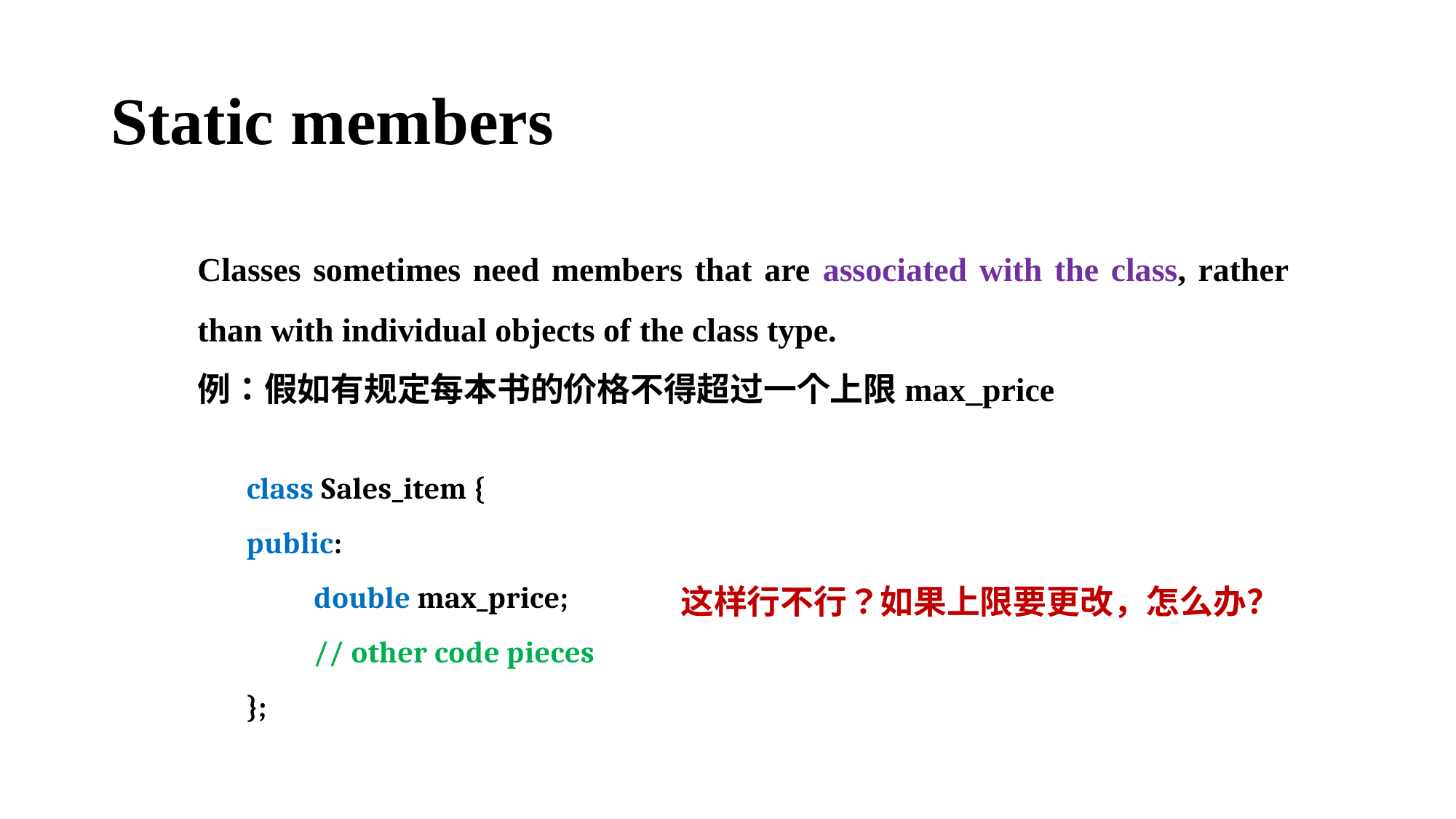

# Static members
Classes sometimes need members that are associated with the class, rather than with individual objects of the class type.
例：假如有规定每本书的价格不得超过一个上限max_price
class Sales_item {
public:
          double max_price;
          // other code pieces
};
这样行不行？如果上限要更改，怎么办？